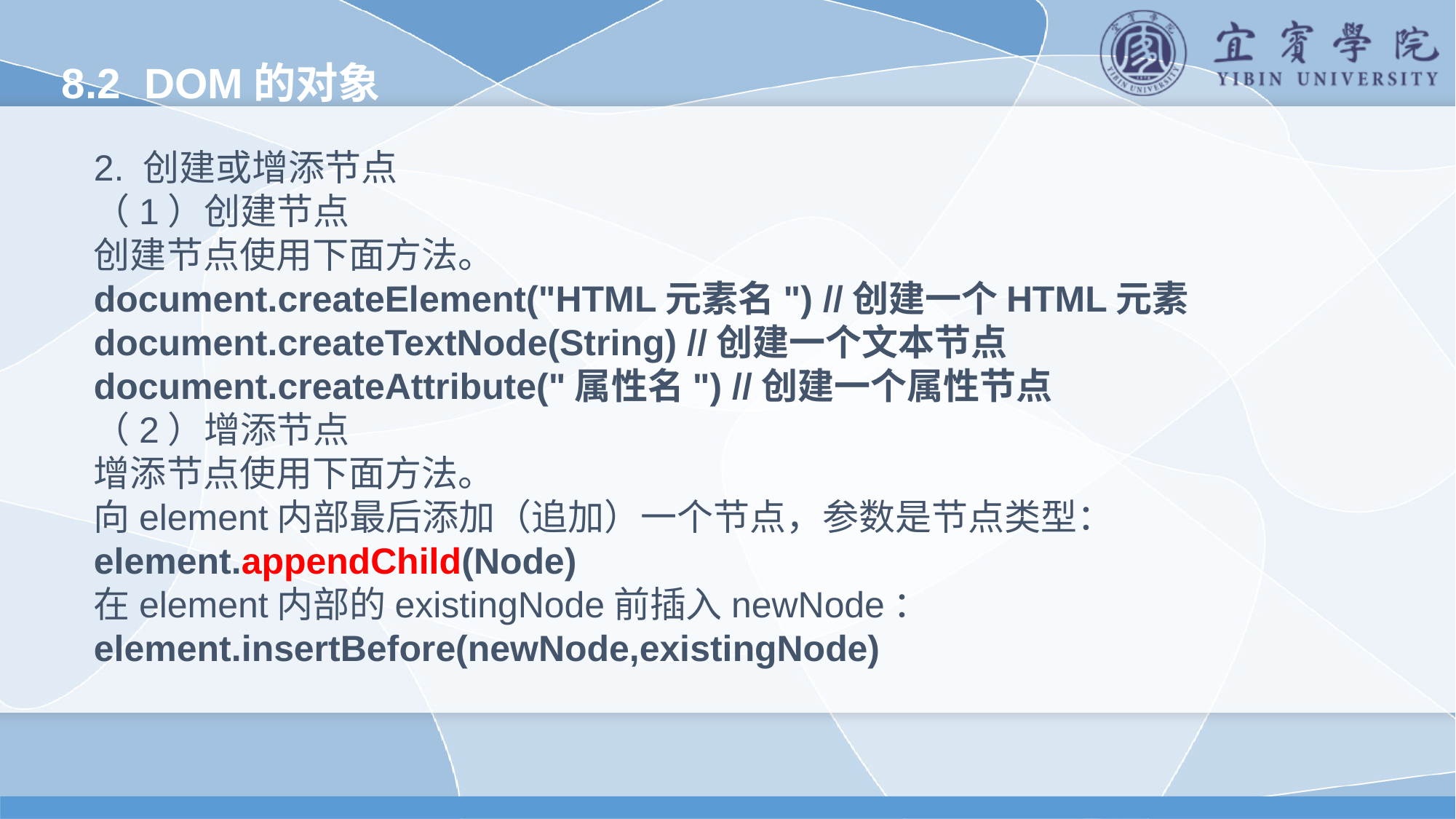

8.2  DOM的对象
2. 创建或增添节点
（1）创建节点
创建节点使用下面方法。
document.createElement("HTML元素名") //创建一个HTML元素
document.createTextNode(String) //创建一个文本节点
document.createAttribute("属性名") //创建一个属性节点
（2）增添节点
增添节点使用下面方法。
向element内部最后添加（追加）一个节点，参数是节点类型：
element.appendChild(Node)
在element内部的existingNode前插入newNode：
element.insertBefore(newNode,existingNode)